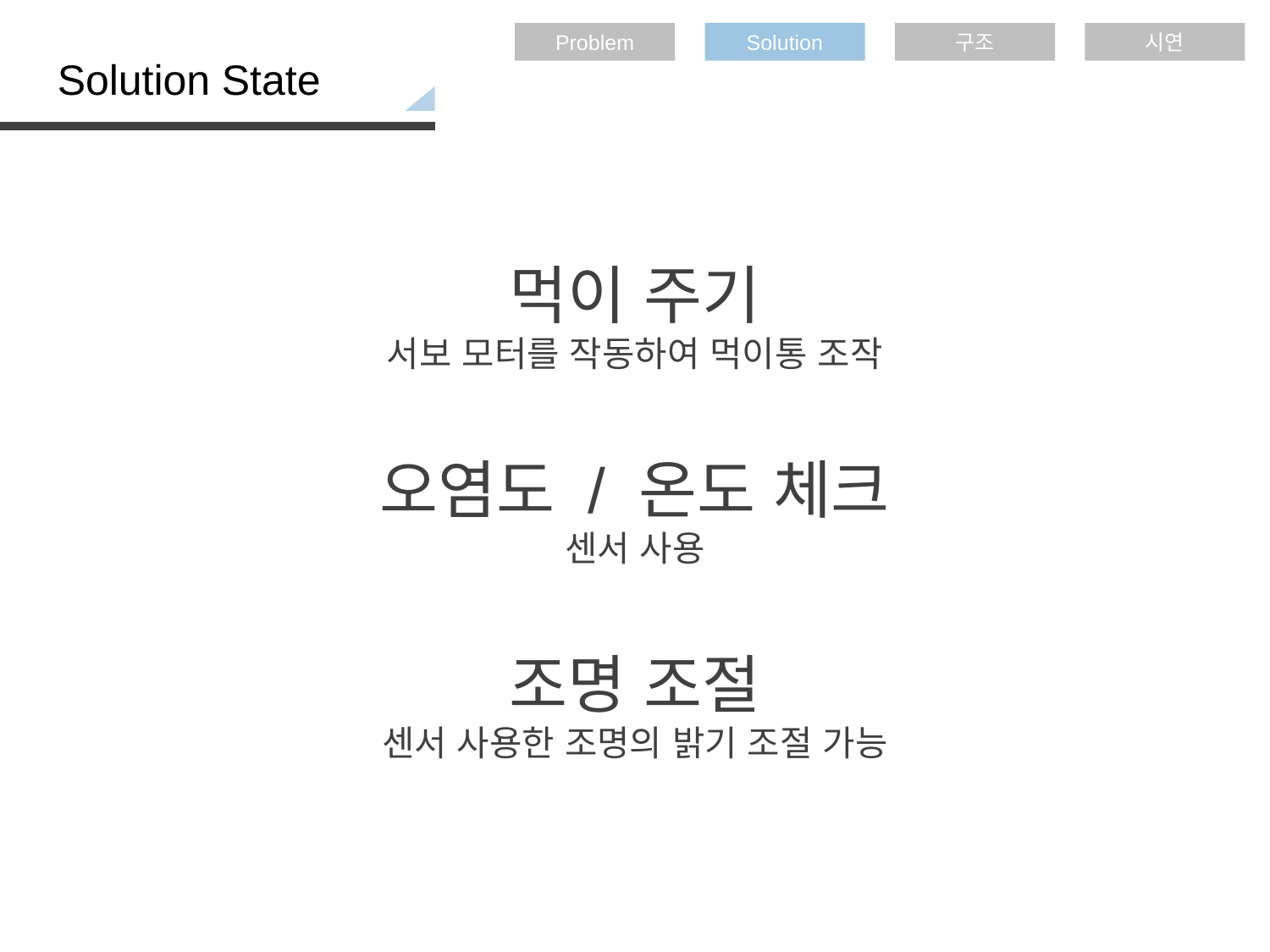

Problem
구조
시연
Solution
Solution State

먹이 주기
서보 모터를 작동하여 먹이통 조작

오염도 / 온도 체크
센서 사용

조명 조절
센서 사용한 조명의 밝기 조절 가능